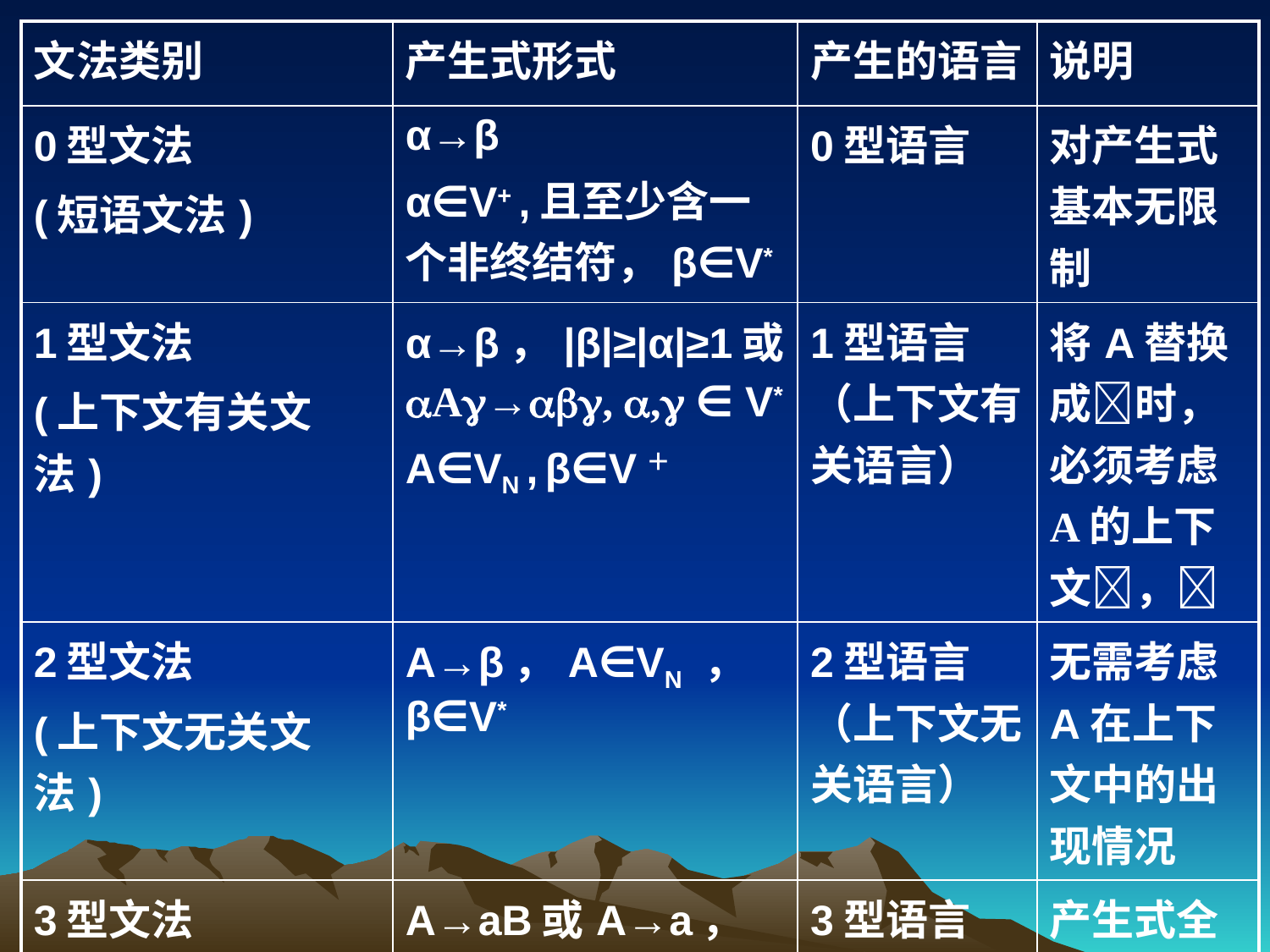

| 文法类别 | 产生式形式 | 产生的语言 | 说明 |
| --- | --- | --- | --- |
| 0型文法 (短语文法) | α→β α∈V+ ,且至少含一个非终结符，β∈V\* | 0型语言 | 对产生式基本无限制 |
| 1型文法 (上下文有关文法) | α→β，|β|≥|α|≥1或 αAγ→αβγ, α,γ ∈ V\* A∈VN , β∈V＋ | 1型语言（上下文有关语言） | 将A替换成β时，必须考虑A的上下文α，γ |
| 2型文法 (上下文无关文法) | A→β，A∈VN ， β∈V\* | 2型语言（上下文无关语言） | 无需考虑A在上下文中的出现情况 |
| 3型文法 (正规文法) | A→aB或A→a， A,B∈VN ，a∈VT | 3型语言 (正规语言) | 产生式全部是规定的形式 |